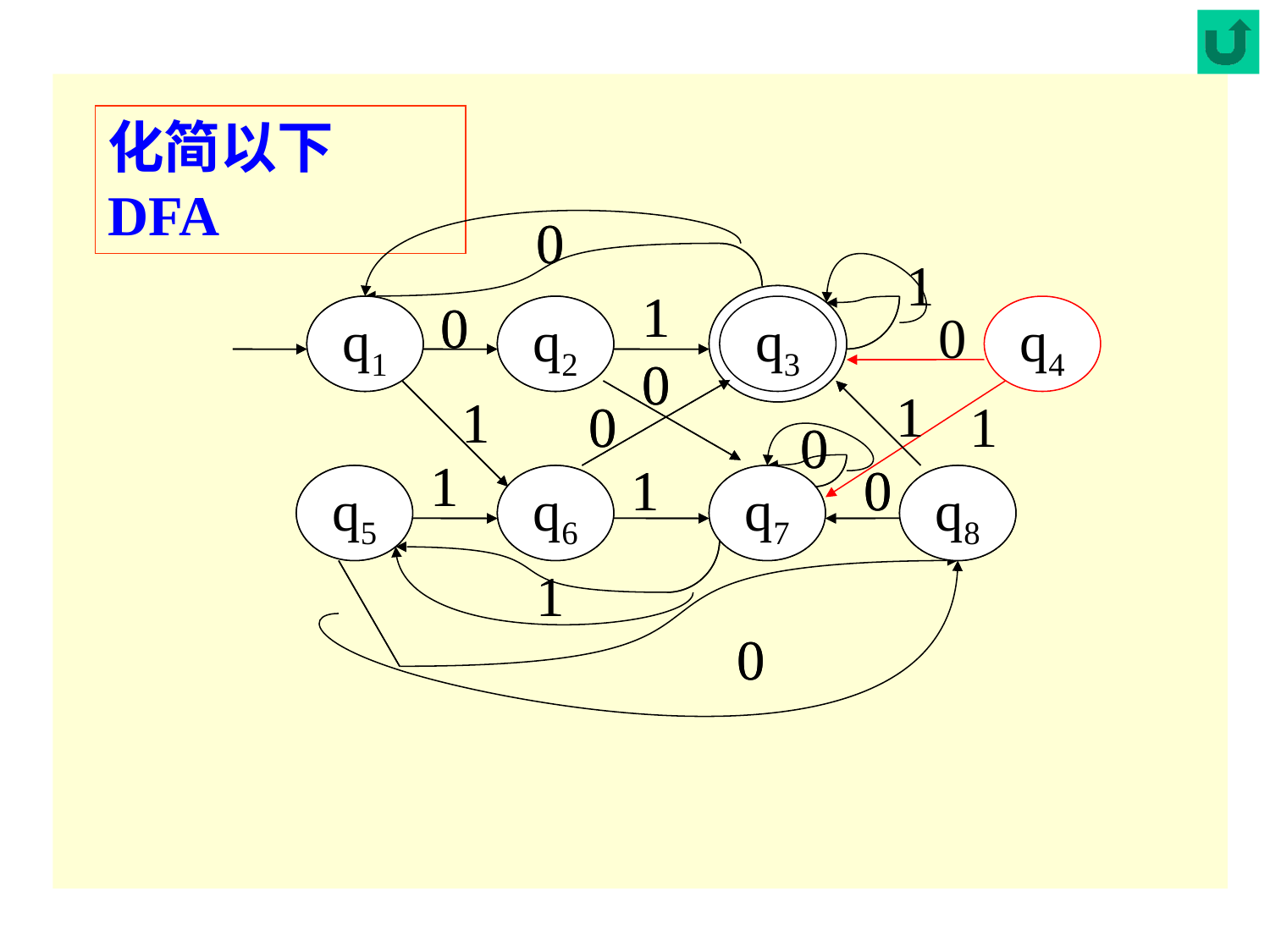

化简以下DFA
0

1
1
0

q1
q2
q3

0

1

1

0
0
1
1
0

q5
q6
q7
q8

1

0
0
q4

1
0

1
1
0

q1
q2
q3

0

1

1

0
0
1
1
0

q5
q6
q7
q8

1

0